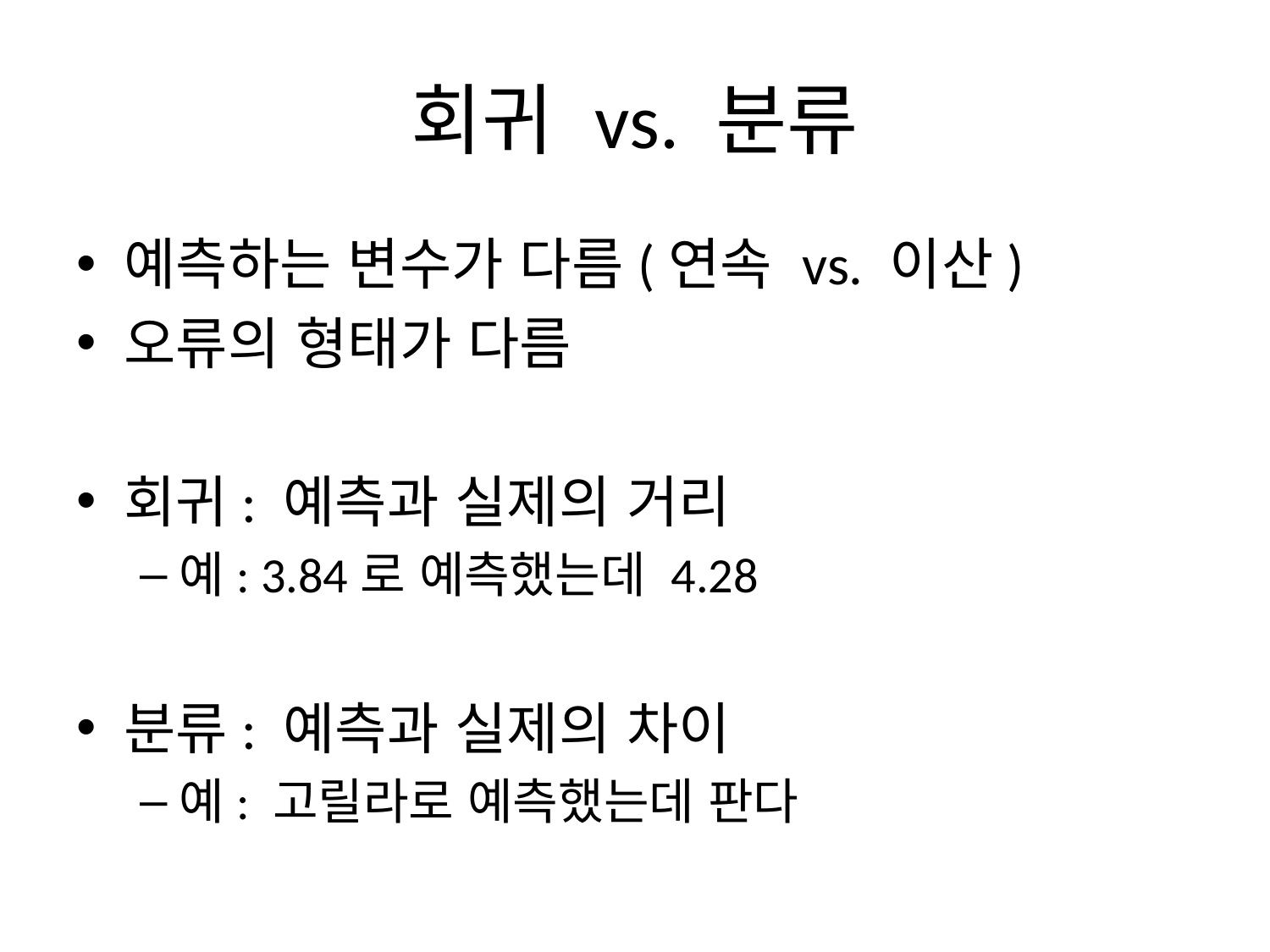

# 회귀 vs. 분류
예측하는 변수가 다름(연속 vs. 이산)
오류의 형태가 다름

회귀: 예측과 실제의 거리
예: 3.84로 예측했는데 4.28

분류: 예측과 실제의 차이
예: 고릴라로 예측했는데 판다
3